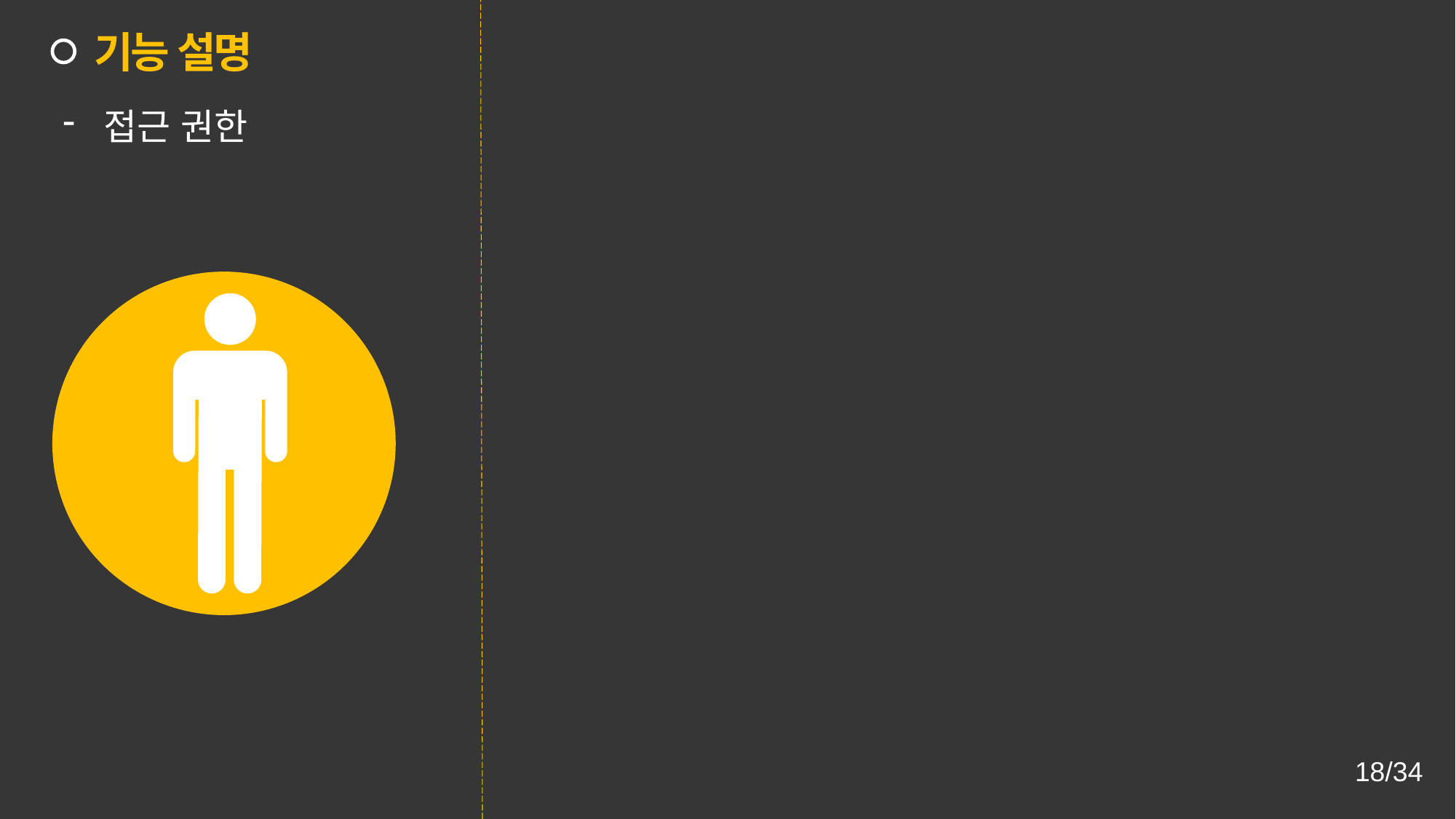

기능 설명

접근 권한
발신자 아무에게나 수신자의 정보를 주는 것은
사생활 침해가 될 수 있다
따라서 수신자는 미리 해당 발신자(최대 3명)
목소리를 등록
이후 발신자가 정보를 요청할 시 등록된 목소리 비교 후
일치할 시 수신자의 정보를 넘겨줌

18/34